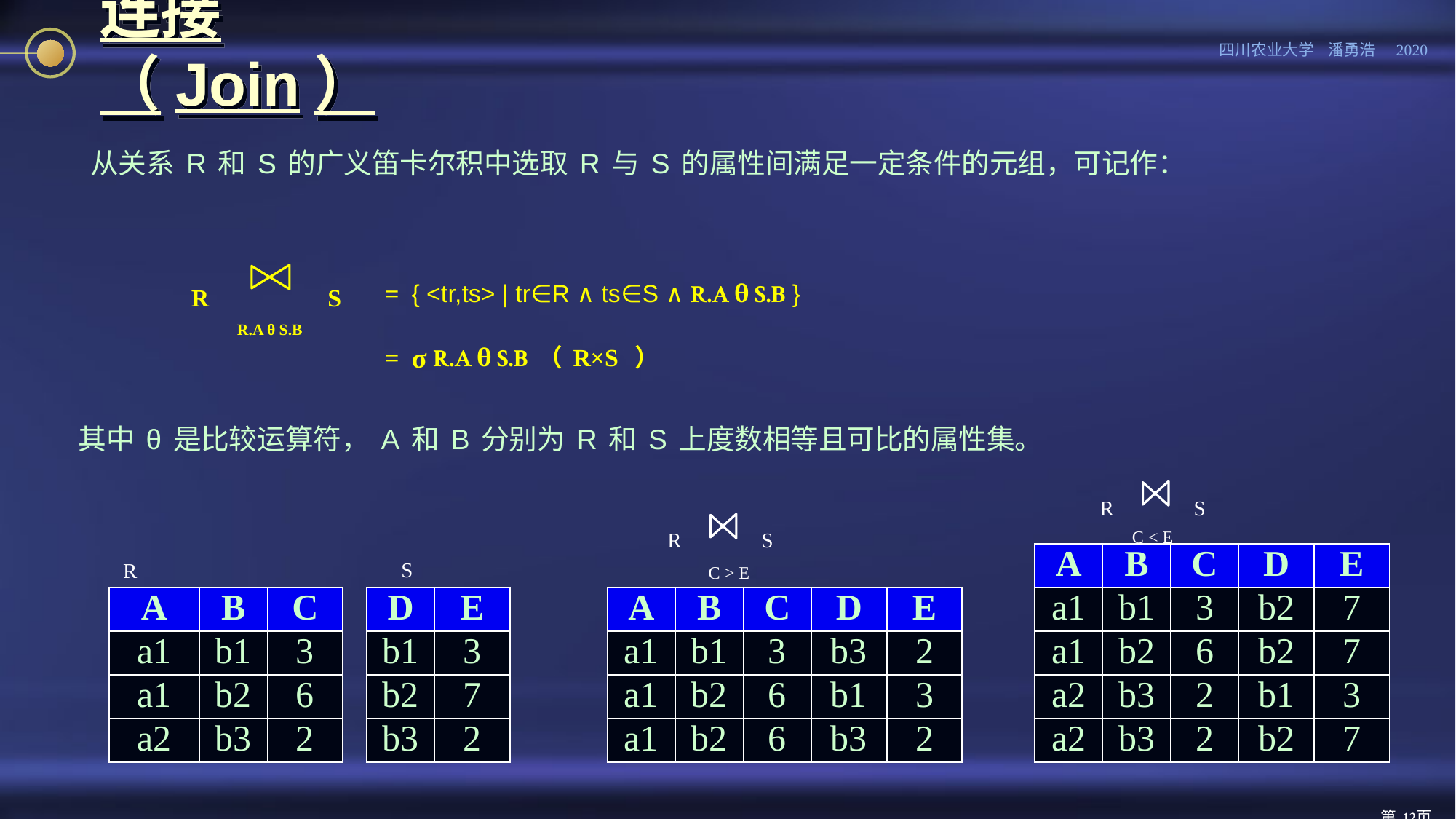

# 连接（Join）
从关系R和S的广义笛卡尔积中选取R与S的属性间满足一定条件的元组，可记作：

=  { <tr,ts> | tr∈R ∧ ts∈S ∧ R.A θ S.B }
=  σ R.A θ S.B（R×S ）
R
S

R.A θ S.B
其中θ是比较运算符，A和B分别为R和S上度数相等且可比的属性集。
R
S

C < E
R
S

C > E
S
R
| A | B | C | D | E |
| --- | --- | --- | --- | --- |
| a1 | b1 | 3 | b2 | 7 |
| a1 | b2 | 6 | b2 | 7 |
| a2 | b3 | 2 | b1 | 3 |
| a2 | b3 | 2 | b2 | 7 |
| A | B | C |
| --- | --- | --- |
| a1 | b1 | 3 |
| a1 | b2 | 6 |
| a2 | b3 | 2 |
| D | E |
| --- | --- |
| b1 | 3 |
| b2 | 7 |
| b3 | 2 |
| A | B | C | D | E |
| --- | --- | --- | --- | --- |
| a1 | b1 | 3 | b3 | 2 |
| a1 | b2 | 6 | b1 | 3 |
| a1 | b2 | 6 | b3 | 2 |